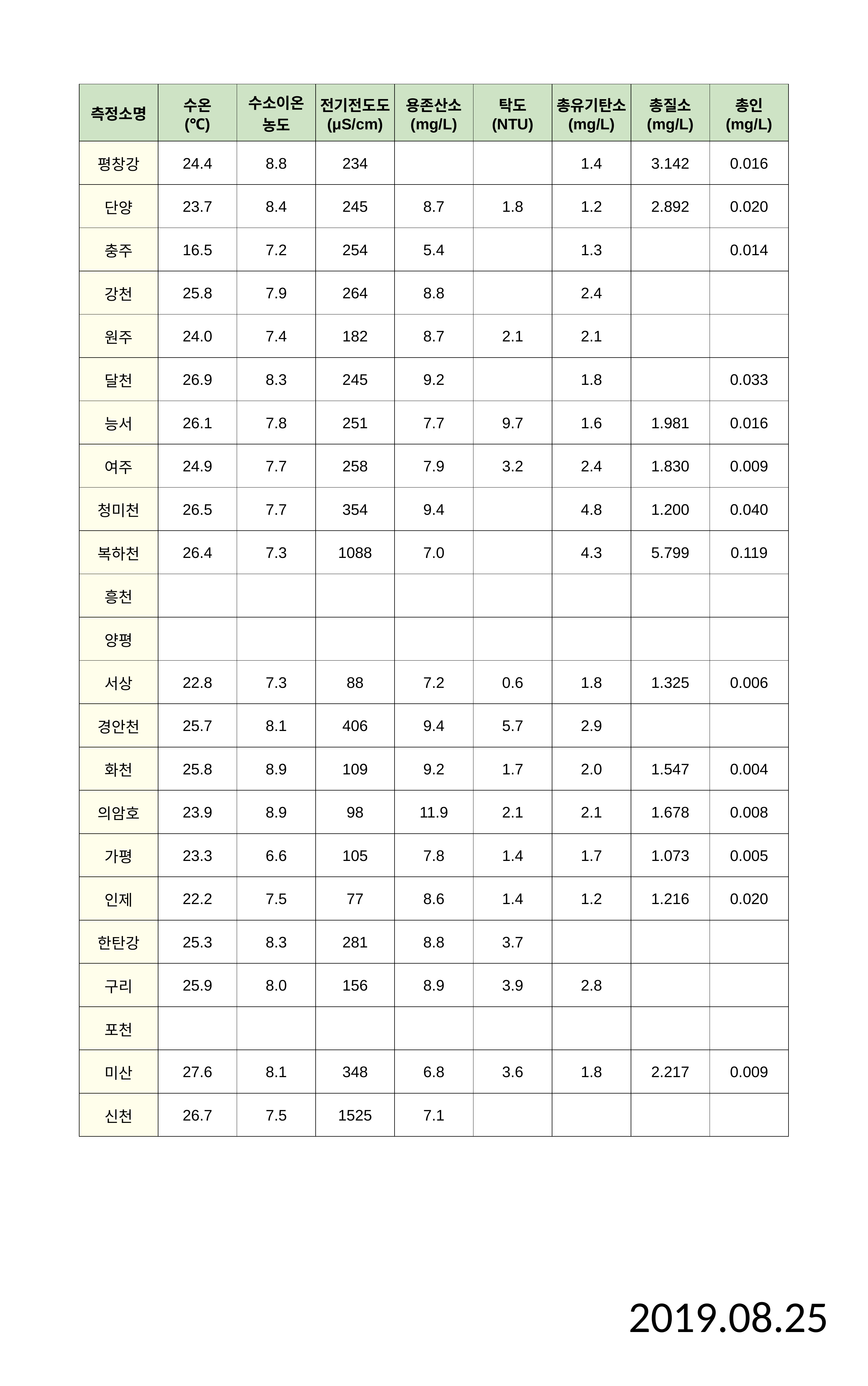

| 측정소명 | 수온 (℃) | 수소이온 농도 | 전기전도도 (μS/cm) | 용존산소 (mg/L) | 탁도 (NTU) | 총유기탄소 (mg/L) | 총질소 (mg/L) | 총인 (mg/L) |
| --- | --- | --- | --- | --- | --- | --- | --- | --- |
| 평창강 | 24.4 | 8.8 | 234 |  |  | 1.4 | 3.142 | 0.016 |
| 단양 | 23.7 | 8.4 | 245 | 8.7 | 1.8 | 1.2 | 2.892 | 0.020 |
| 충주 | 16.5 | 7.2 | 254 | 5.4 |  | 1.3 |  | 0.014 |
| 강천 | 25.8 | 7.9 | 264 | 8.8 |  | 2.4 |  |  |
| 원주 | 24.0 | 7.4 | 182 | 8.7 | 2.1 | 2.1 |  |  |
| 달천 | 26.9 | 8.3 | 245 | 9.2 |  | 1.8 |  | 0.033 |
| 능서 | 26.1 | 7.8 | 251 | 7.7 | 9.7 | 1.6 | 1.981 | 0.016 |
| 여주 | 24.9 | 7.7 | 258 | 7.9 | 3.2 | 2.4 | 1.830 | 0.009 |
| 청미천 | 26.5 | 7.7 | 354 | 9.4 |  | 4.8 | 1.200 | 0.040 |
| 복하천 | 26.4 | 7.3 | 1088 | 7.0 |  | 4.3 | 5.799 | 0.119 |
| 흥천 |  |  |  |  |  |  |  |  |
| 양평 |  |  |  |  |  |  |  |  |
| 서상 | 22.8 | 7.3 | 88 | 7.2 | 0.6 | 1.8 | 1.325 | 0.006 |
| 경안천 | 25.7 | 8.1 | 406 | 9.4 | 5.7 | 2.9 |  |  |
| 화천 | 25.8 | 8.9 | 109 | 9.2 | 1.7 | 2.0 | 1.547 | 0.004 |
| 의암호 | 23.9 | 8.9 | 98 | 11.9 | 2.1 | 2.1 | 1.678 | 0.008 |
| 가평 | 23.3 | 6.6 | 105 | 7.8 | 1.4 | 1.7 | 1.073 | 0.005 |
| 인제 | 22.2 | 7.5 | 77 | 8.6 | 1.4 | 1.2 | 1.216 | 0.020 |
| 한탄강 | 25.3 | 8.3 | 281 | 8.8 | 3.7 |  |  |  |
| 구리 | 25.9 | 8.0 | 156 | 8.9 | 3.9 | 2.8 |  |  |
| 포천 |  |  |  |  |  |  |  |  |
| 미산 | 27.6 | 8.1 | 348 | 6.8 | 3.6 | 1.8 | 2.217 | 0.009 |
| 신천 | 26.7 | 7.5 | 1525 | 7.1 |  |  |  |  |
2019.08.25